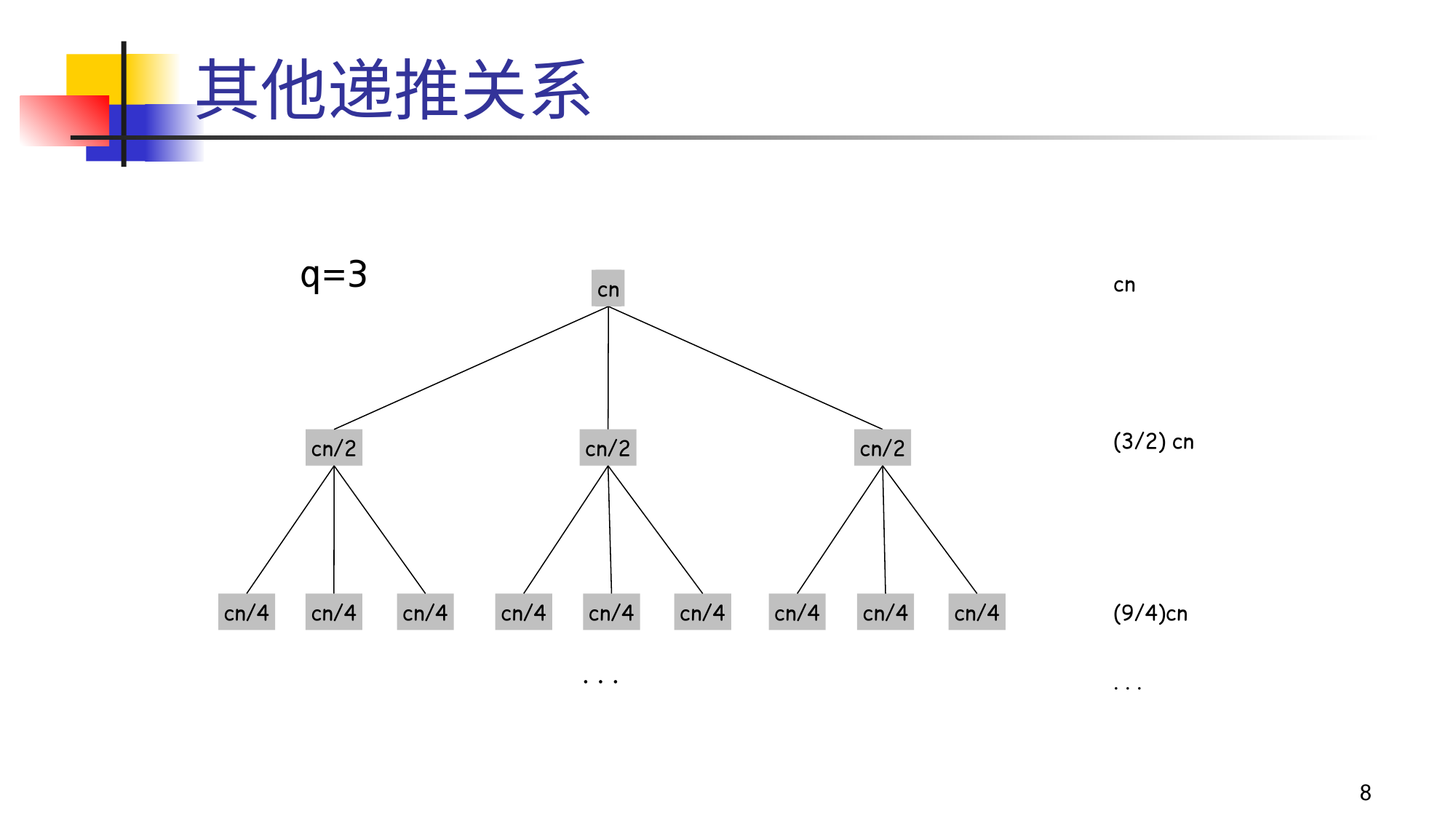

# 其他递推关系

q=3
cn

(3/2) cn
cn/2
cn/2
cn/2
cn/4
cn/4
cn/4
cn/4
cn/4
cn/4
cn/4
cn/4
cn/4
(9/4)cn
. . .
. . .
cn
8